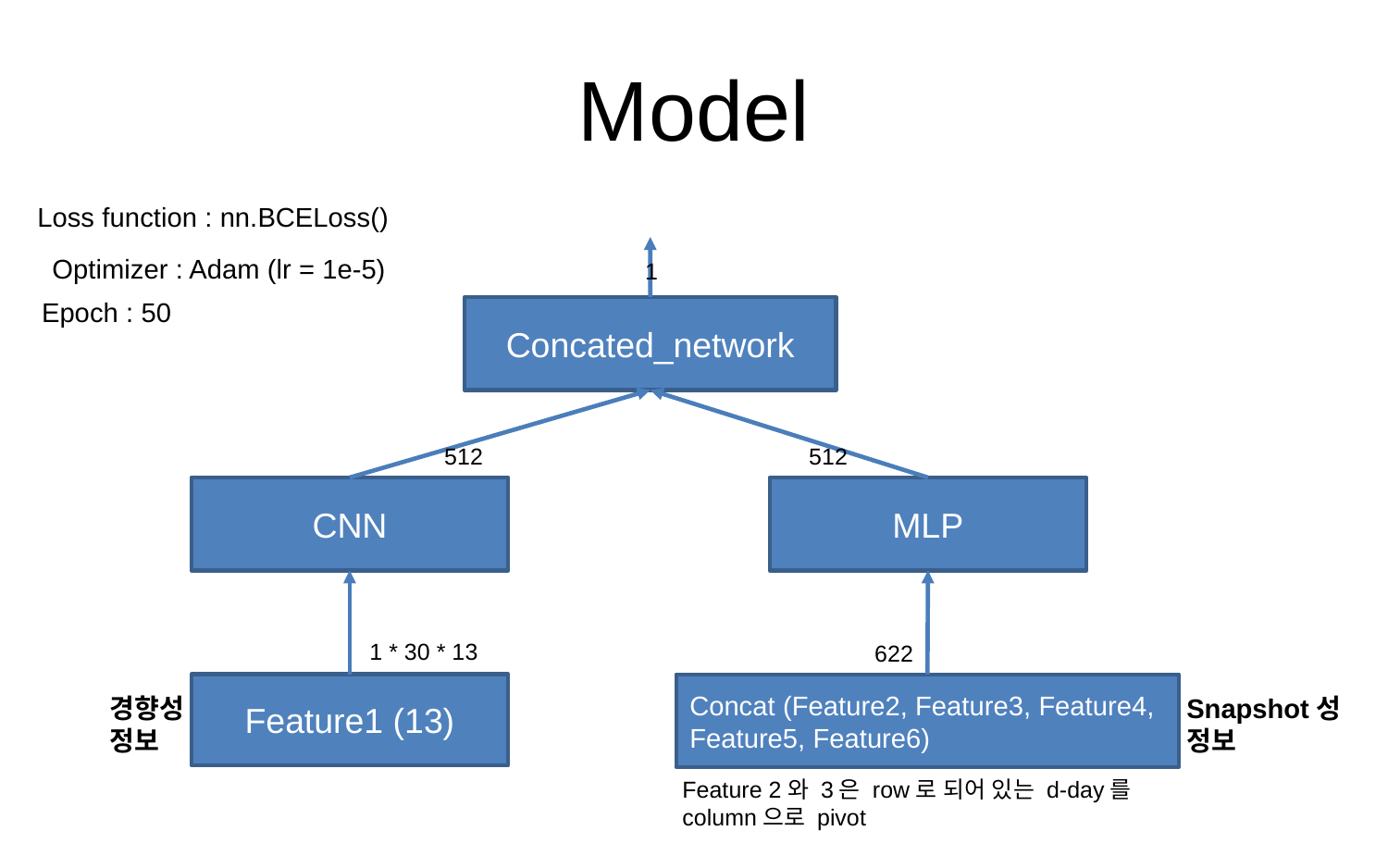

# Model
Loss function : nn.BCELoss()
Optimizer : Adam (lr = 1e-5)
1
Epoch : 50
Concated_network
512
512
CNN
MLP
1 * 30 * 13
622
Feature1 (13)
Concat (Feature2, Feature3, Feature4, Feature5, Feature6)
경향성
정보
Snapshot성 정보
Feature 2와 3은 row로 되어 있는 d-day를 column으로 pivot